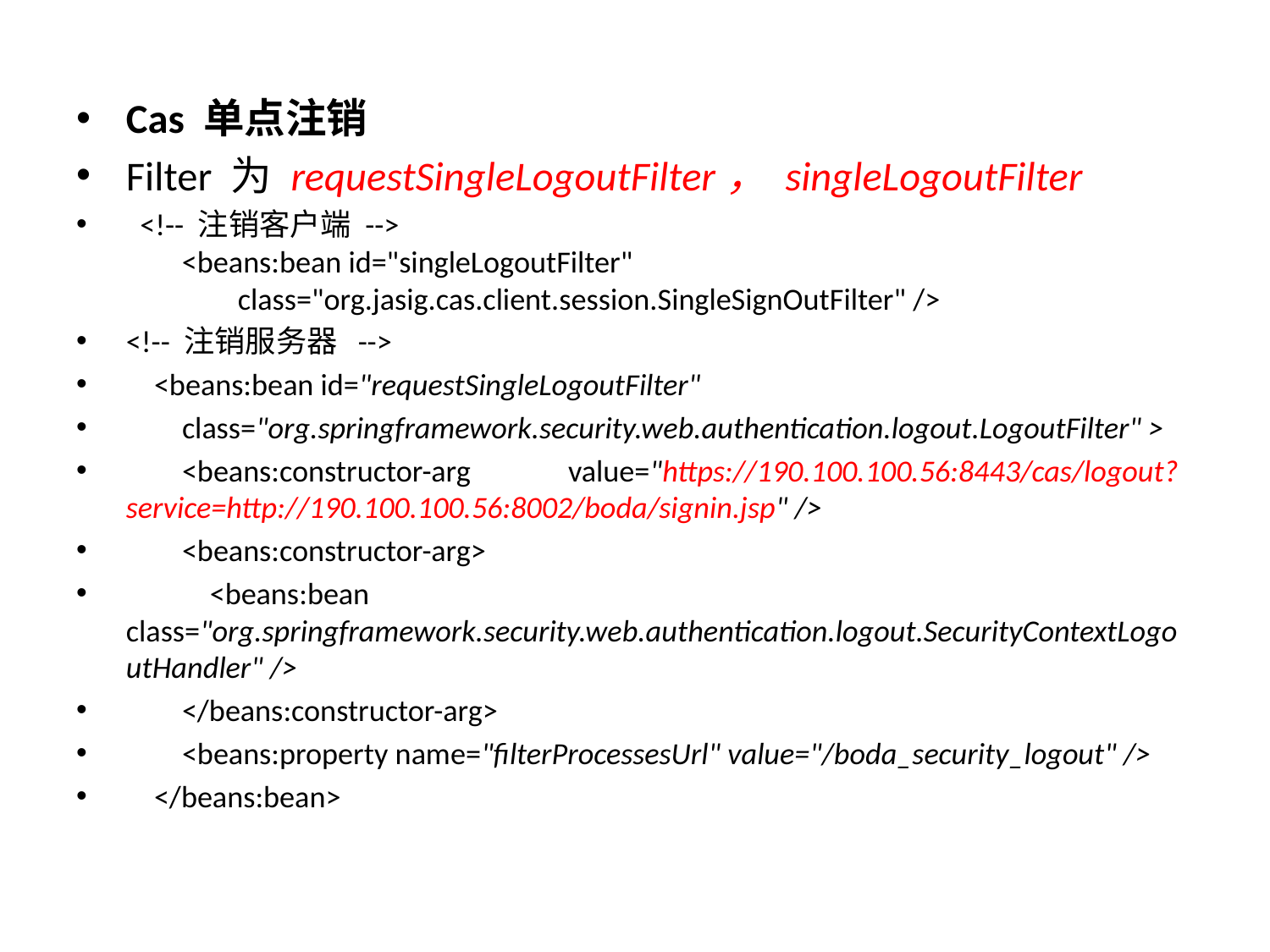

Cas 单点注销
Filter 为 requestSingleLogoutFilter， singleLogoutFilter
  <!-- 注销客户端 -->
        <beans:bean id="singleLogoutFilter"
                class="org.jasig.cas.client.session.SingleSignOutFilter" />
<!-- 注销服务器  -->
    <beans:bean id="requestSingleLogoutFilter"
        class="org.springframework.security.web.authentication.logout.LogoutFilter" >
        <beans:constructor-arg              value="https://190.100.100.56:8443/cas/logout?service=http://190.100.100.56:8002/boda/signin.jsp" />
        <beans:constructor-arg>
            <beans:bean                class="org.springframework.security.web.authentication.logout.SecurityContextLogoutHandler" />
        </beans:constructor-arg>
        <beans:property name="filterProcessesUrl" value="/boda_security_logout" />
    </beans:bean>